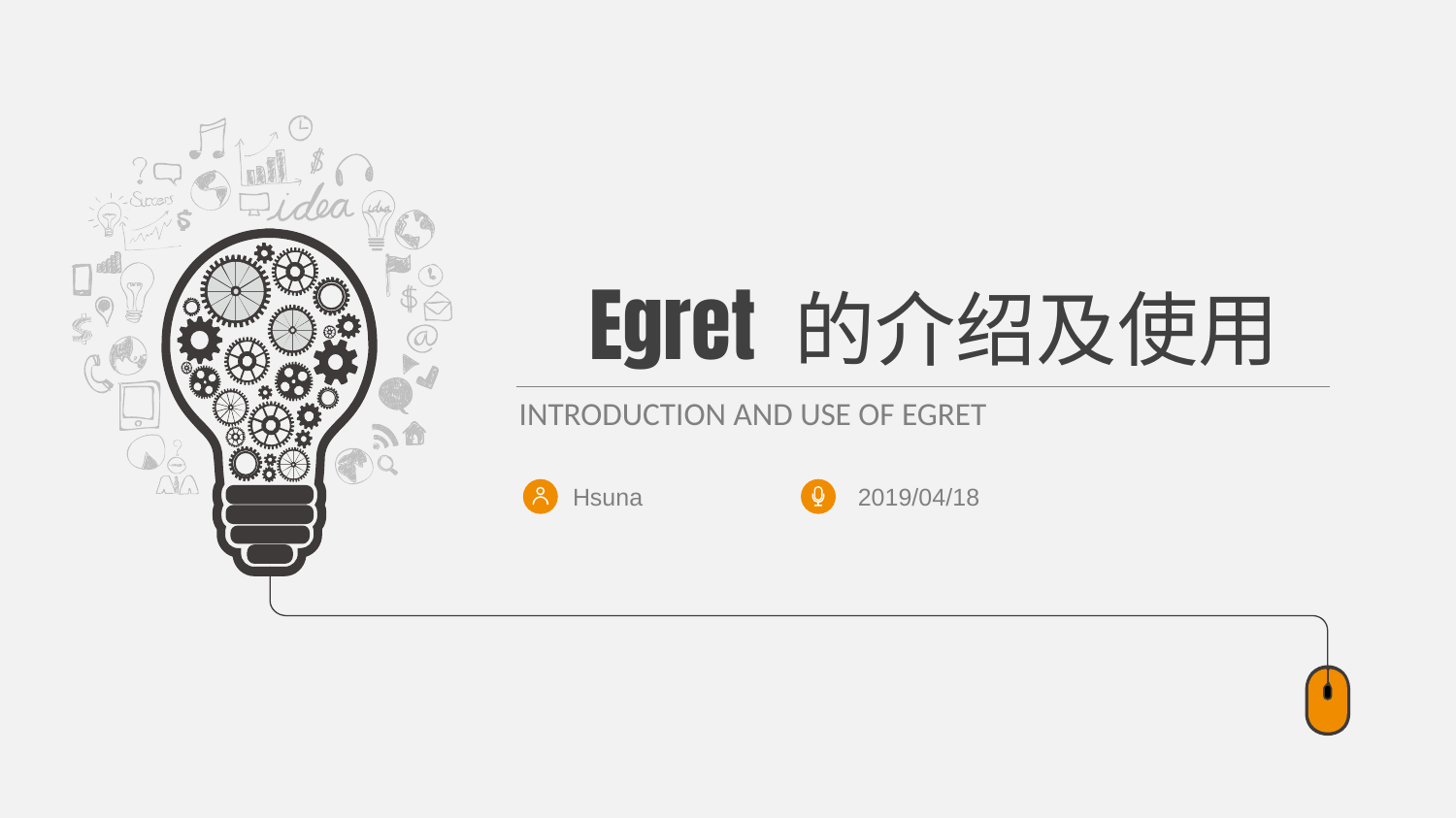

Egret 的介绍及使用
INTRODUCTION AND USE OF EGRET
Hsuna
2019/04/18